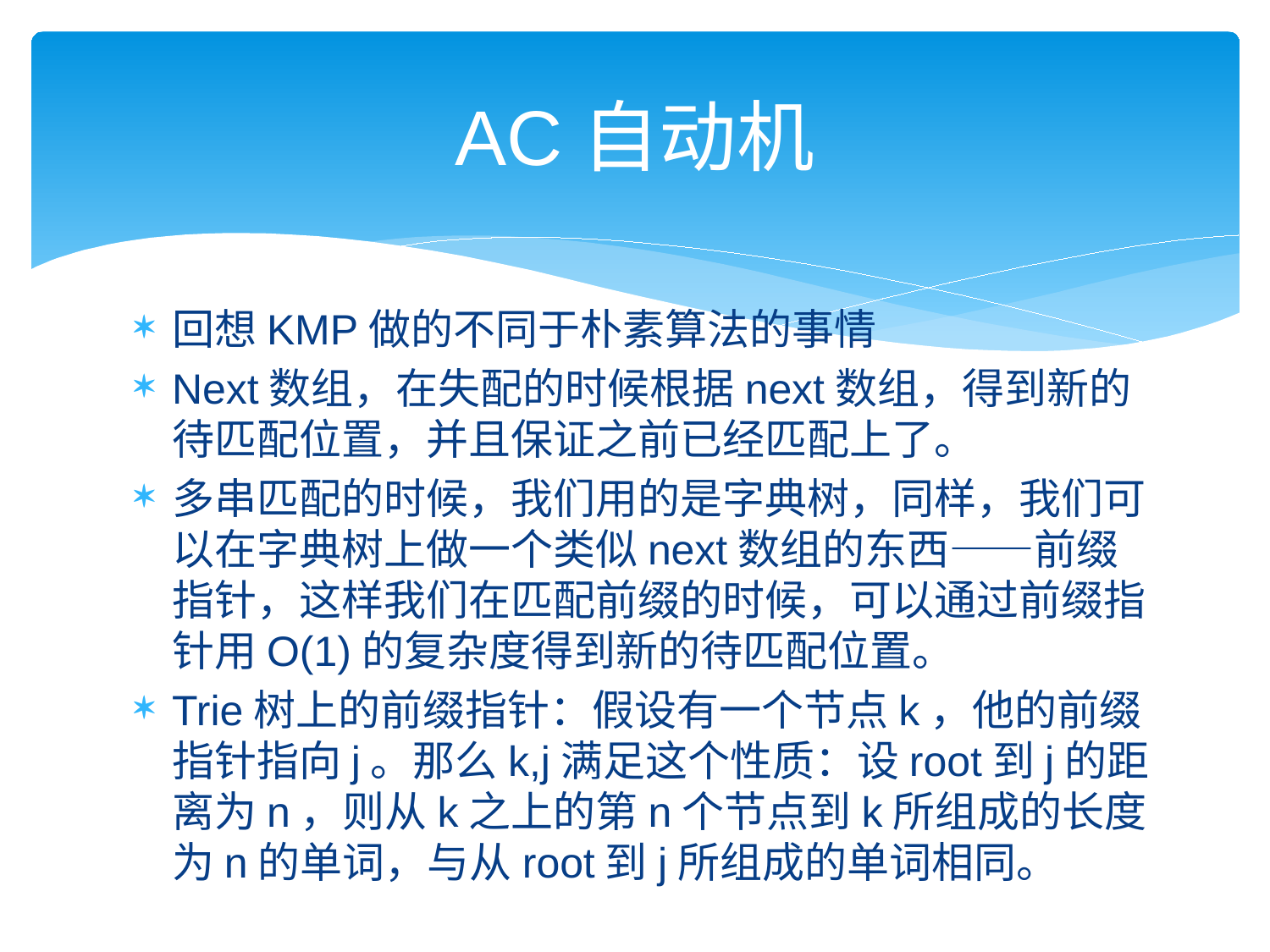

# AC自动机
回想KMP做的不同于朴素算法的事情
Next数组，在失配的时候根据next数组，得到新的待匹配位置，并且保证之前已经匹配上了。
多串匹配的时候，我们用的是字典树，同样，我们可以在字典树上做一个类似next数组的东西——前缀指针，这样我们在匹配前缀的时候，可以通过前缀指针用O(1)的复杂度得到新的待匹配位置。
Trie树上的前缀指针：假设有一个节点k，他的前缀指针指向j。那么k,j满足这个性质：设root到j的距离为n，则从k之上的第n个节点到k所组成的长度为n的单词，与从root到j所组成的单词相同。